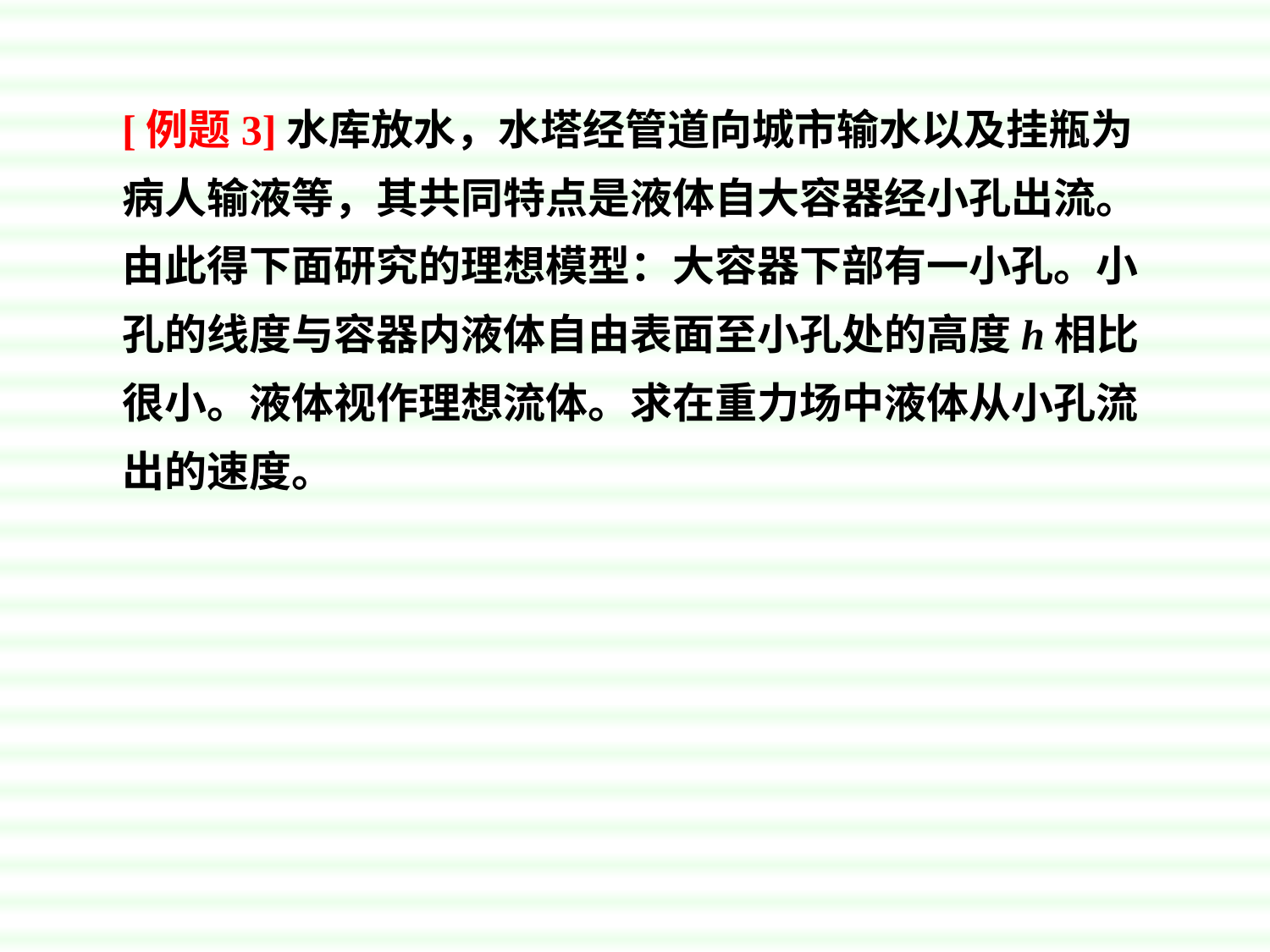

[例题3]水库放水，水塔经管道向城市输水以及挂瓶为病人输液等，其共同特点是液体自大容器经小孔出流。由此得下面研究的理想模型：大容器下部有一小孔。小孔的线度与容器内液体自由表面至小孔处的高度h相比很小。液体视作理想流体。求在重力场中液体从小孔流出的速度。